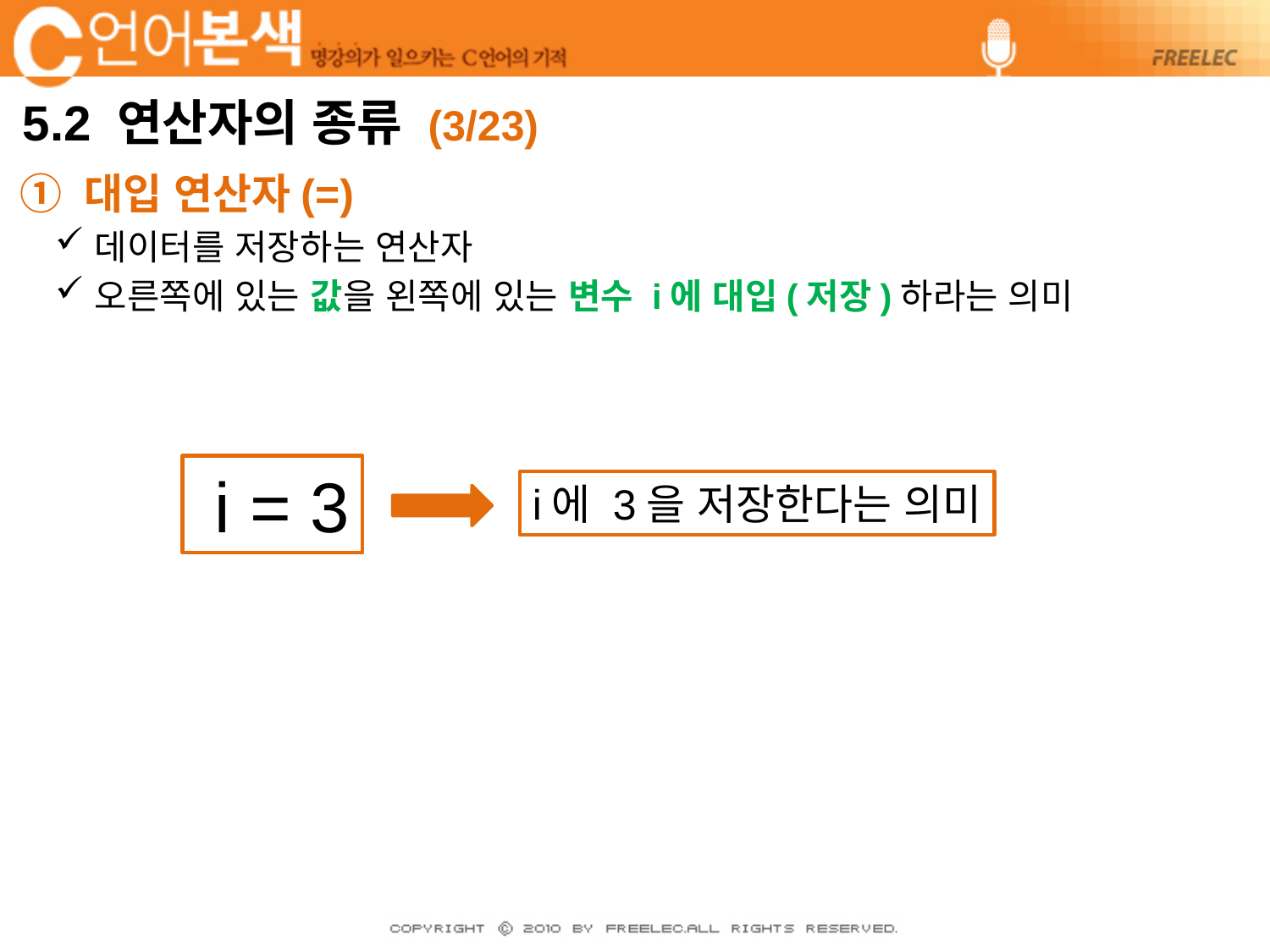

# 5.2 연산자의 종류 (3/23)
① 대입 연산자(=)
데이터를 저장하는 연산자
오른쪽에 있는 값을 왼쪽에 있는 변수 i에 대입(저장)하라는 의미
 i = 3
i에 3을 저장한다는 의미